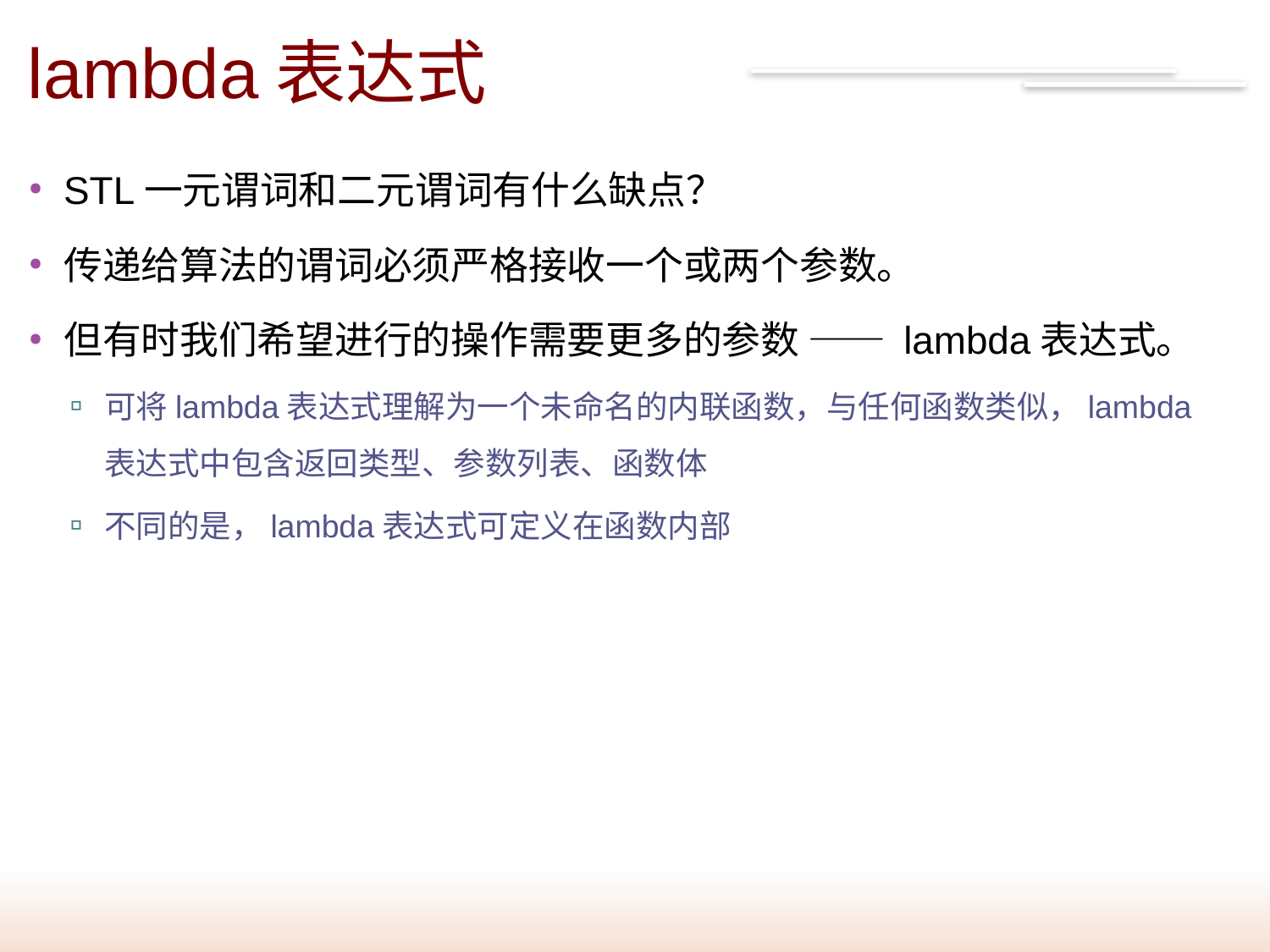

# lambda表达式
105
STL一元谓词和二元谓词有什么缺点？
传递给算法的谓词必须严格接收一个或两个参数。
但有时我们希望进行的操作需要更多的参数 —— lambda表达式。
可将lambda表达式理解为一个未命名的内联函数，与任何函数类似，lambda表达式中包含返回类型、参数列表、函数体
不同的是，lambda表达式可定义在函数内部